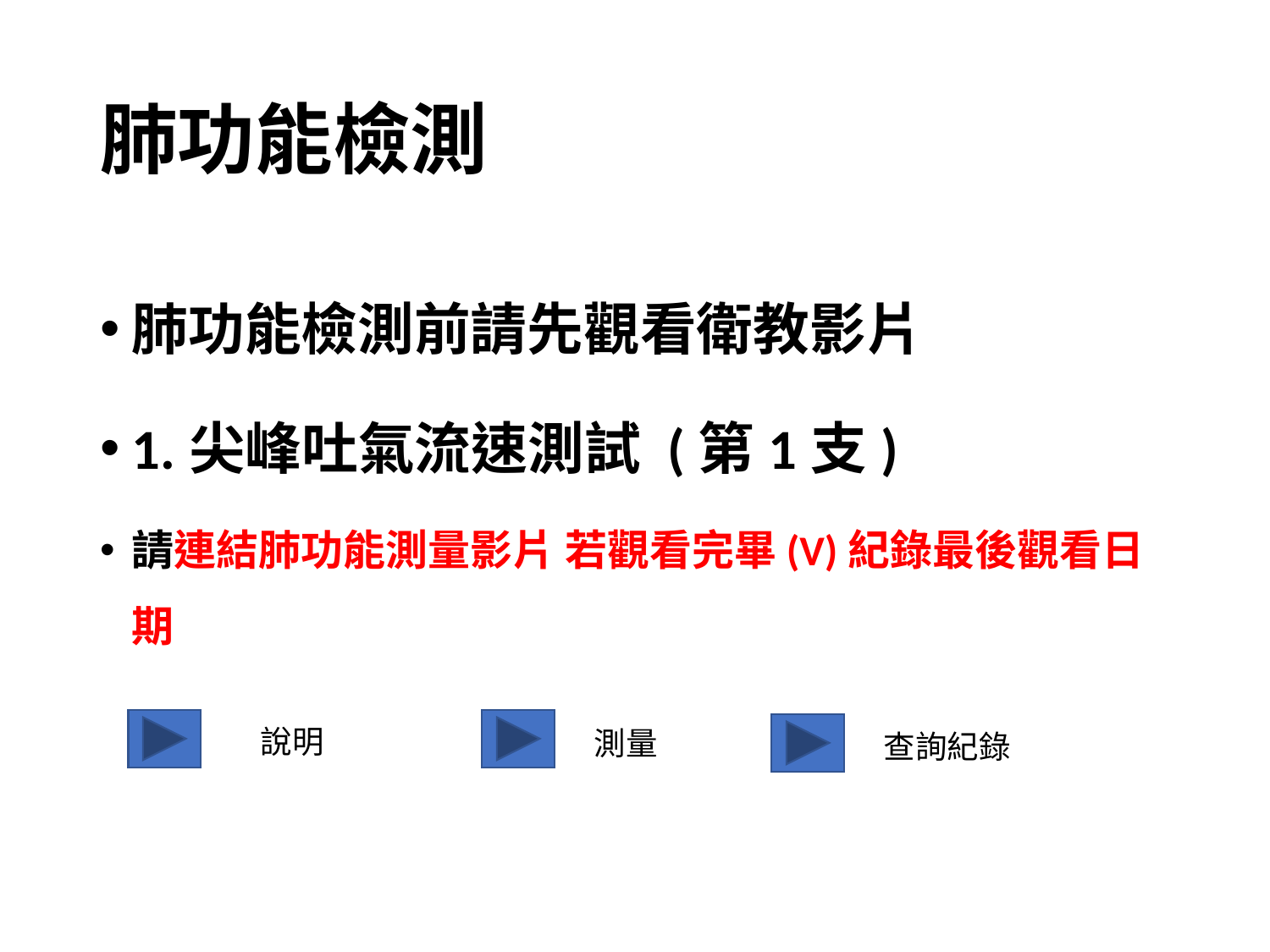

# 肺功能檢測
肺功能檢測前請先觀看衛教影片
1.尖峰吐氣流速測試 (第1支)
請連結肺功能測量影片 若觀看完畢(V)紀錄最後觀看日期

說明
測量
查詢紀錄